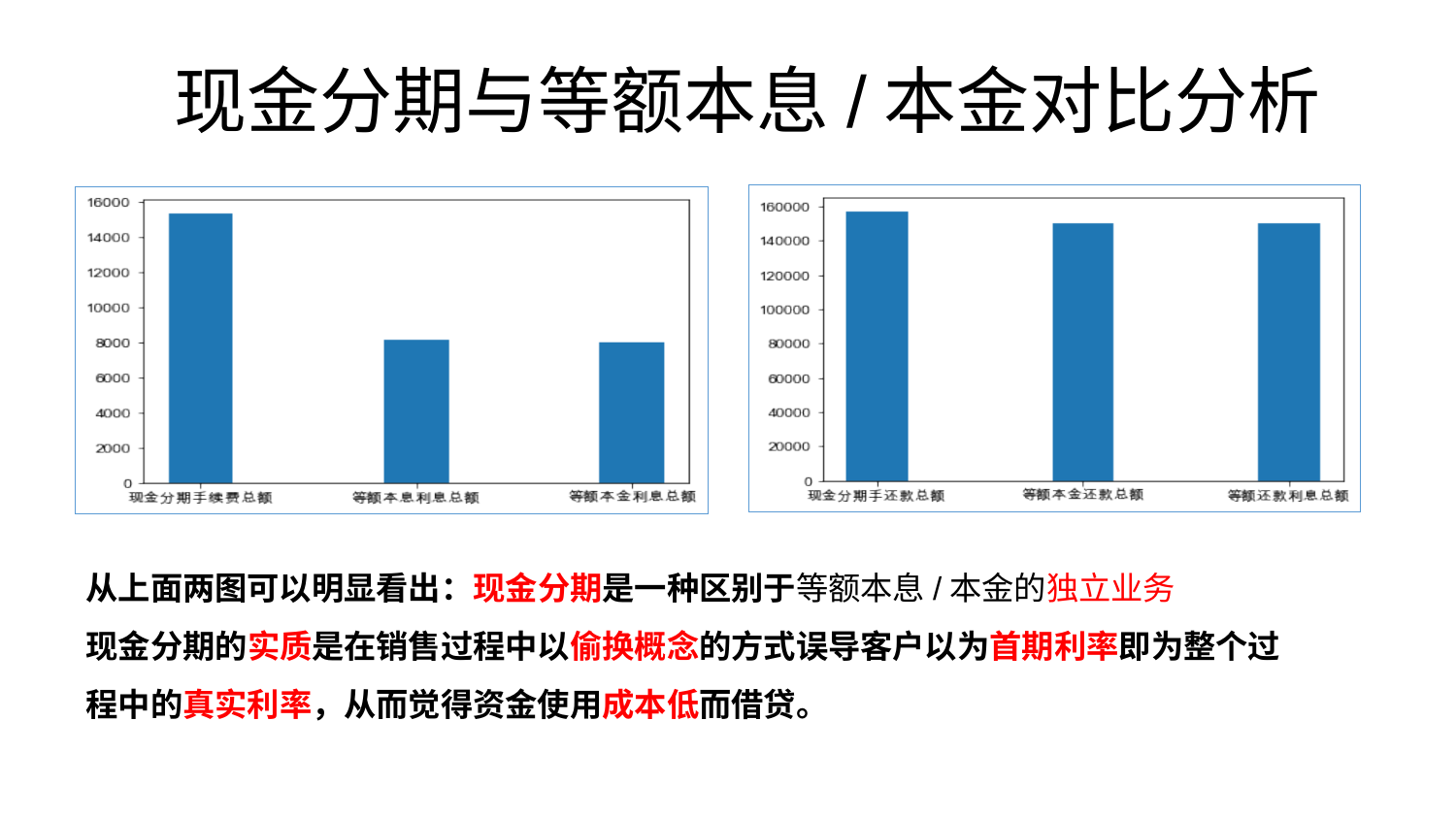

现金分期与等额本息/本金对比分析

### Chart

| Category |
|---|

### Chart

| Category |
|---|
从上面两图可以明显看出：现金分期是一种区别于等额本息/本金的独立业务
现金分期的实质是在销售过程中以偷换概念的方式误导客户以为首期利率即为整个过程中的真实利率，从而觉得资金使用成本低而借贷。